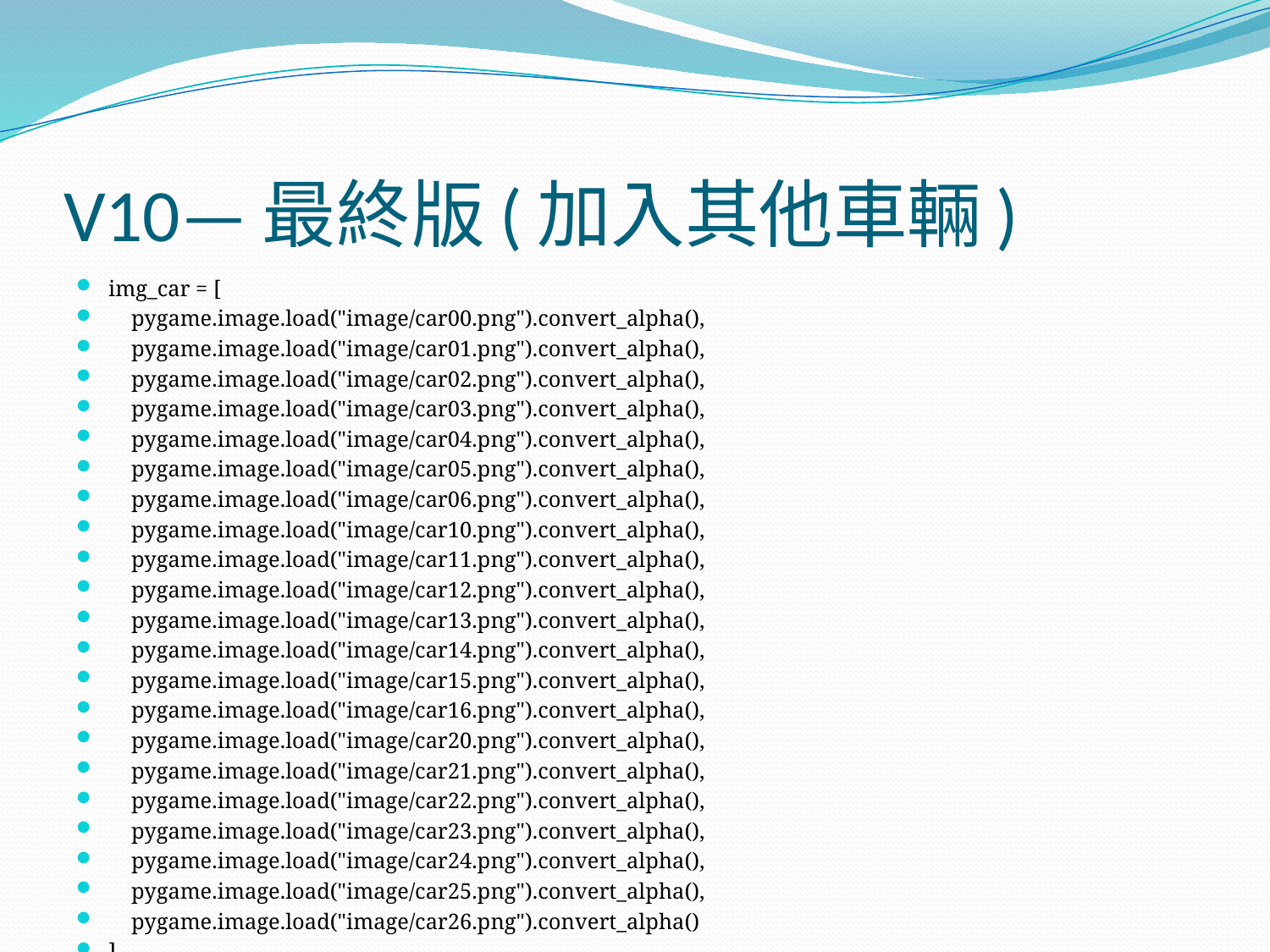

# V10—最終版(加入其他車輛)
img_car = [
    pygame.image.load("image/car00.png").convert_alpha(),
    pygame.image.load("image/car01.png").convert_alpha(),
    pygame.image.load("image/car02.png").convert_alpha(),
    pygame.image.load("image/car03.png").convert_alpha(),
    pygame.image.load("image/car04.png").convert_alpha(),
    pygame.image.load("image/car05.png").convert_alpha(),
    pygame.image.load("image/car06.png").convert_alpha(),
    pygame.image.load("image/car10.png").convert_alpha(),
    pygame.image.load("image/car11.png").convert_alpha(),
    pygame.image.load("image/car12.png").convert_alpha(),
    pygame.image.load("image/car13.png").convert_alpha(),
    pygame.image.load("image/car14.png").convert_alpha(),
    pygame.image.load("image/car15.png").convert_alpha(),
    pygame.image.load("image/car16.png").convert_alpha(),
    pygame.image.load("image/car20.png").convert_alpha(),
    pygame.image.load("image/car21.png").convert_alpha(),
    pygame.image.load("image/car22.png").convert_alpha(),
    pygame.image.load("image/car23.png").convert_alpha(),
    pygame.image.load("image/car24.png").convert_alpha(),
    pygame.image.load("image/car25.png").convert_alpha(),
    pygame.image.load("image/car26.png").convert_alpha()
]